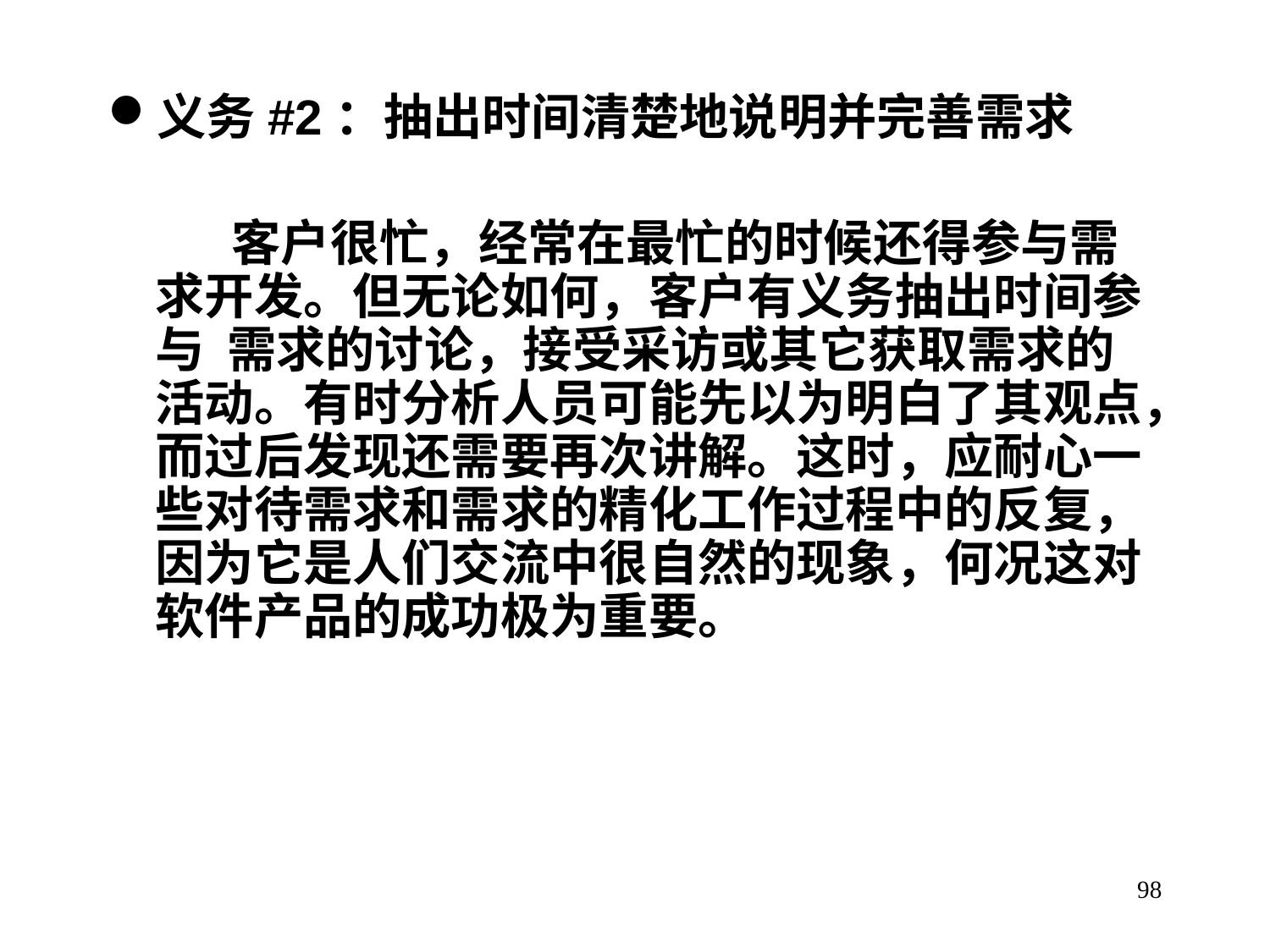

# 义务#2：抽出时间清楚地说明并完善需求

          客户很忙，经常在最忙的时候还得参与需求开发。但无论如何，客户有义务抽出时间参与  需求的讨论，接受采访或其它获取需求的活动。有时分析人员可能先以为明白了其观点，而过后发现还需要再次讲解。这时，应耐心一些对待需求和需求的精化工作过程中的反复，因为它是人们交流中很自然的现象，何况这对软件产品的成功极为重要。

98